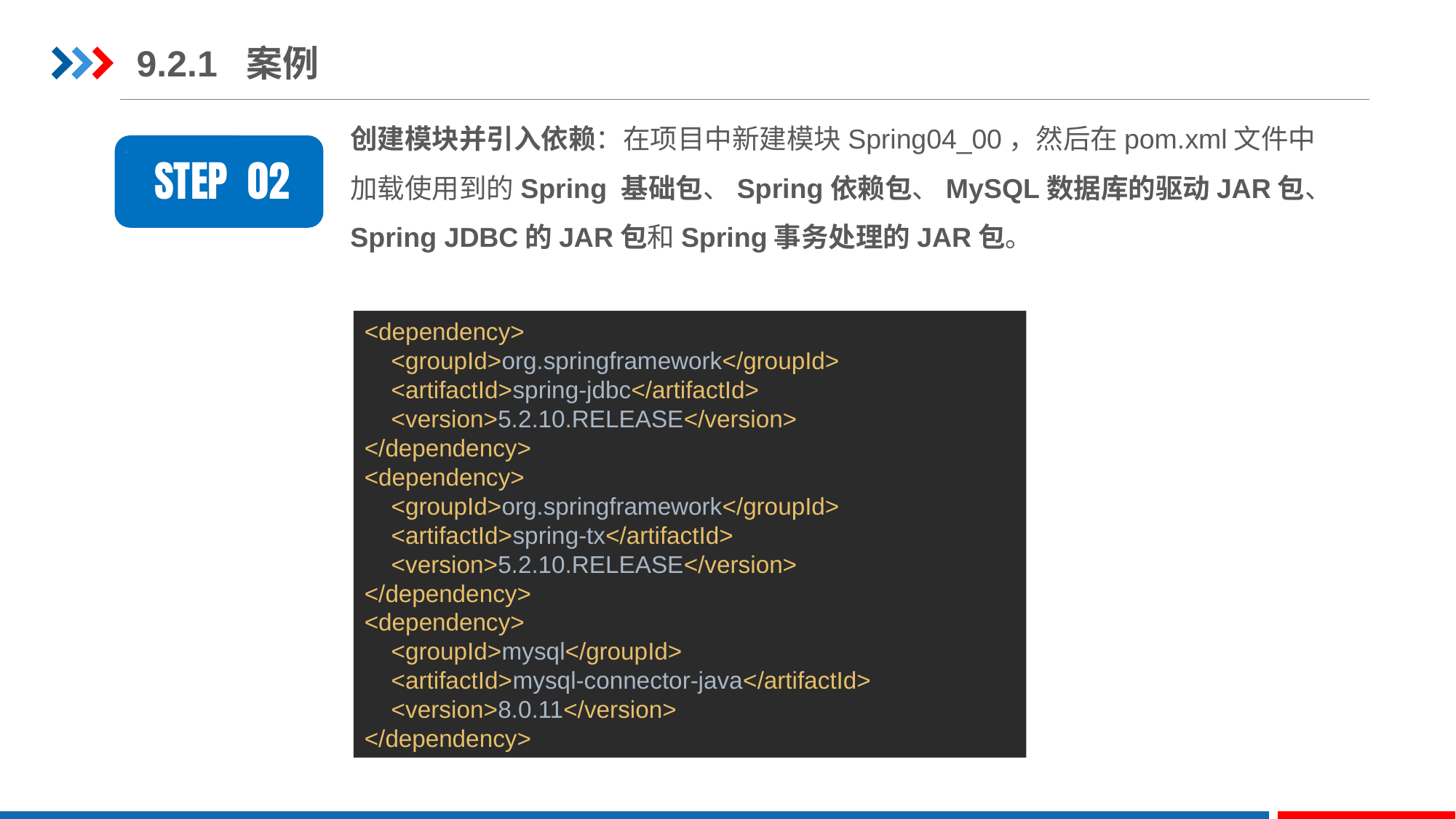

9.2.1  案例
创建模块并引入依赖：在项目中新建模块Spring04_00，然后在pom.xml文件中加载使用到的Spring 基础包、Spring依赖包、MySQL数据库的驱动JAR包、Spring JDBC的JAR包和Spring事务处理的JAR包。

STEP  02
<dependency>
    <groupId>org.springframework</groupId>
    <artifactId>spring-jdbc</artifactId>
    <version>5.2.10.RELEASE</version>
</dependency>
<dependency>
    <groupId>org.springframework</groupId>
    <artifactId>spring-tx</artifactId>
    <version>5.2.10.RELEASE</version>
</dependency>
<dependency>
    <groupId>mysql</groupId>
    <artifactId>mysql-connector-java</artifactId>
    <version>8.0.11</version>
</dependency>